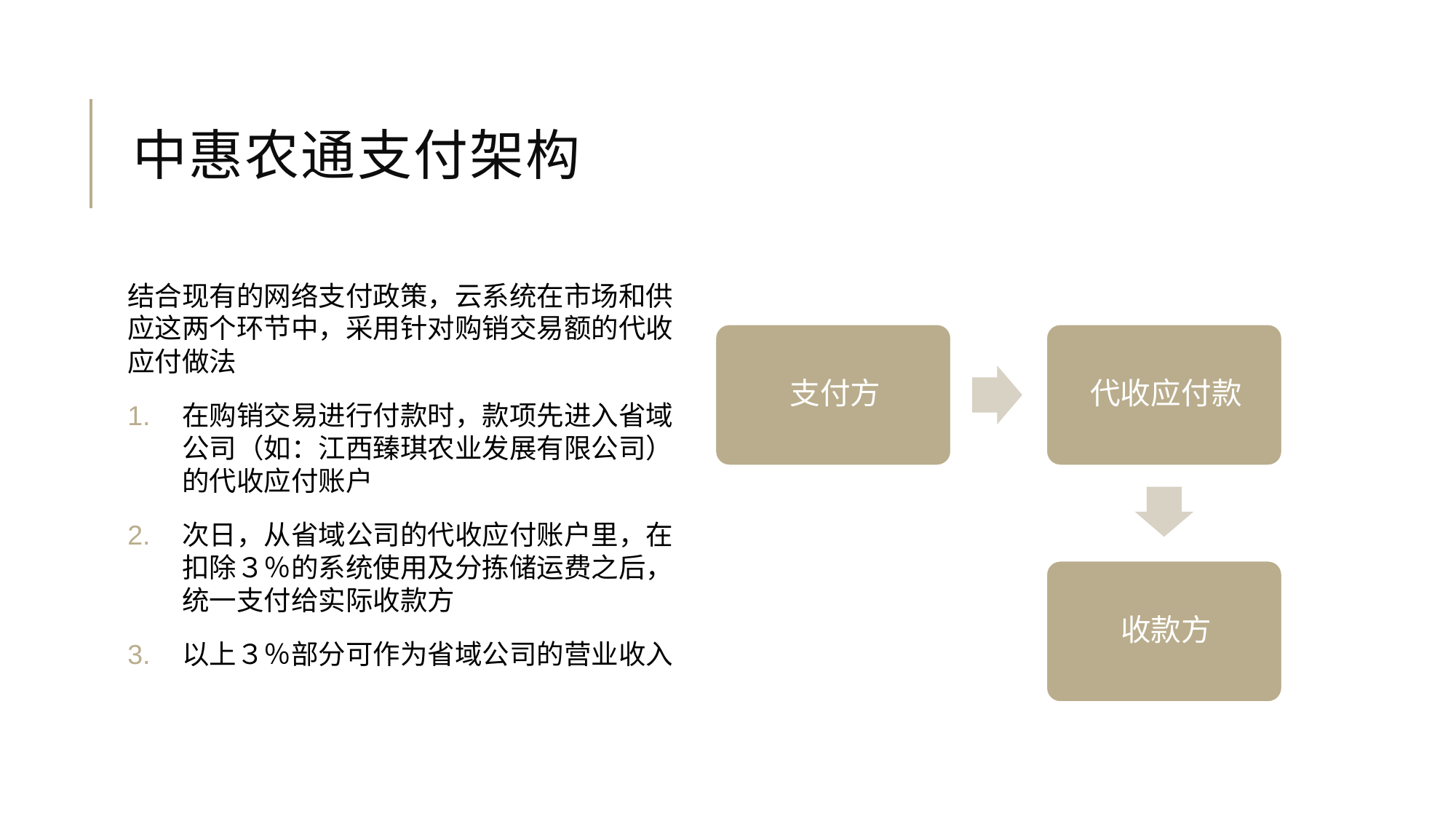

# 中惠农通支付架构
结合现有的网络支付政策，云系统在市场和供应这两个环节中，采用针对购销交易额的代收应付做法
在购销交易进行付款时，款项先进入省域公司（如：江西臻琪农业发展有限公司）的代收应付账户
次日，从省域公司的代收应付账户里，在扣除３％的系统使用及分拣储运费之后，统一支付给实际收款方
以上３％部分可作为省域公司的营业收入
支付方

代收应付款

收款方